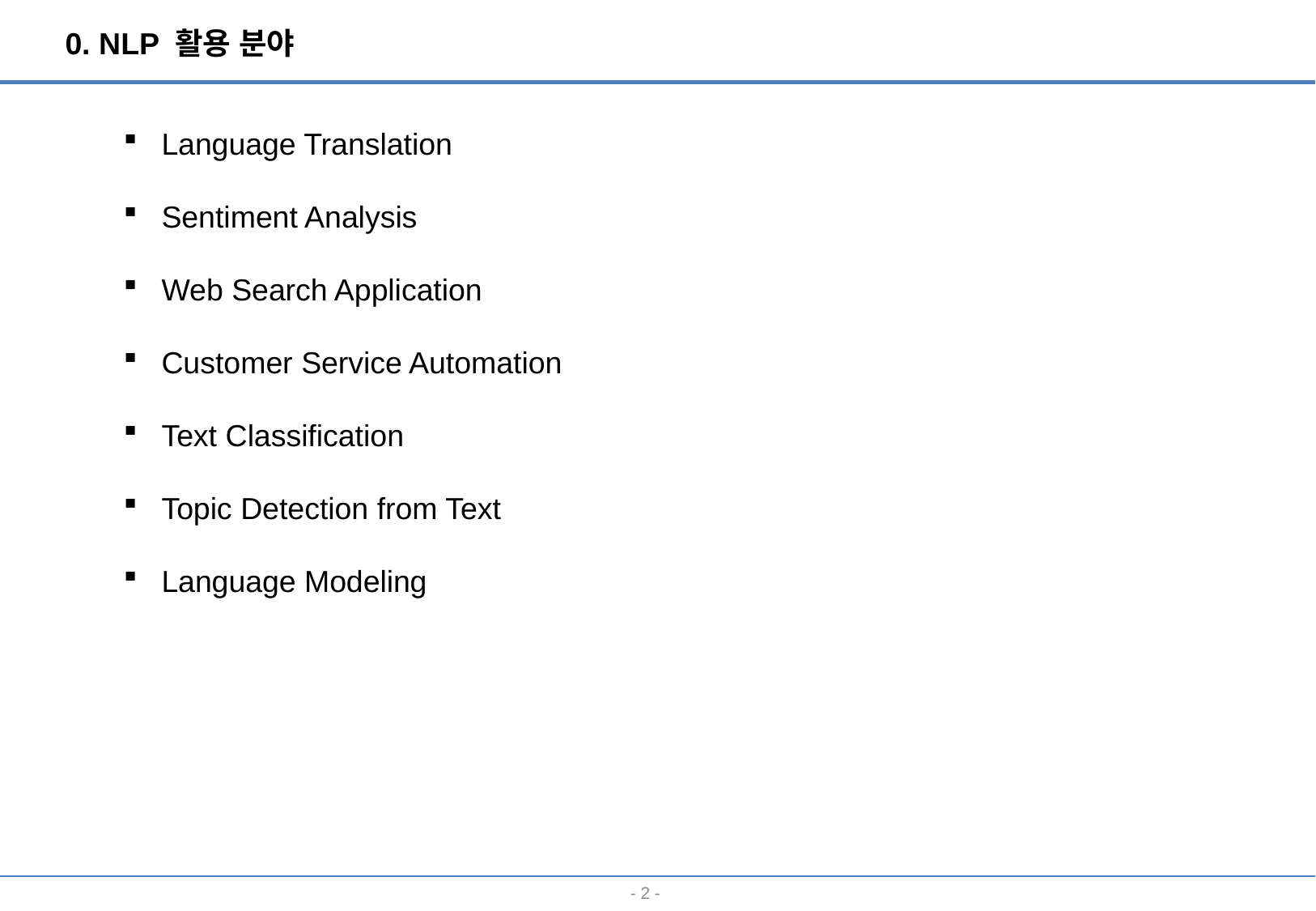

0. NLP 활용 분야
Language Translation
Sentiment Analysis
Web Search Application
Customer Service Automation
Text Classification
Topic Detection from Text
Language Modeling

- 2 -